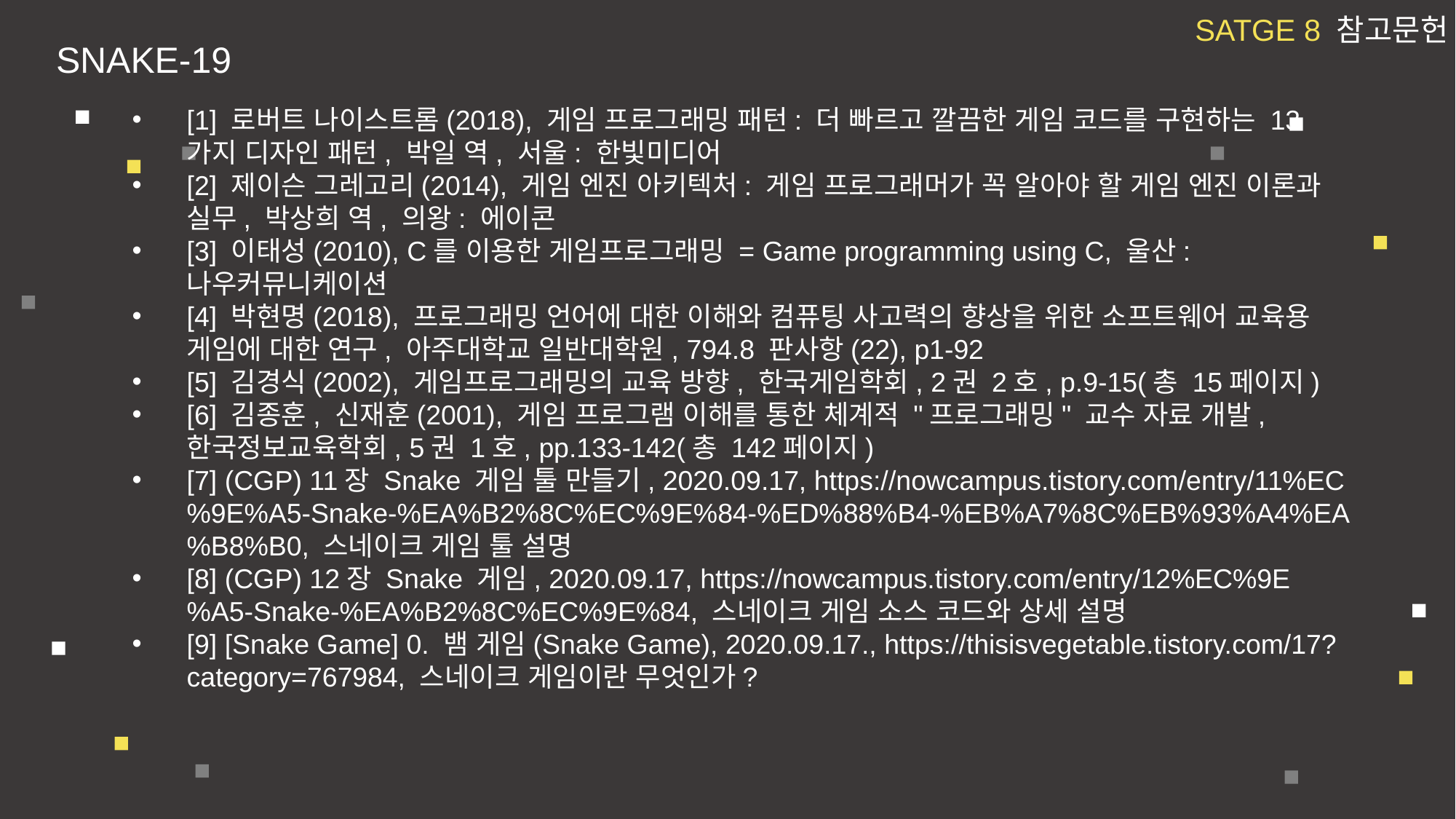

SATGE 8 참고문헌
SNAKE-19
[1] 로버트 나이스트롬(2018), 게임 프로그래밍 패턴: 더 빠르고 깔끔한 게임 코드를 구현하는 13가지 디자인 패턴, 박일 역, 서울: 한빛미디어
[2] 제이슨 그레고리(2014), 게임 엔진 아키텍처: 게임 프로그래머가 꼭 알아야 할 게임 엔진 이론과 실무, 박상희 역, 의왕: 에이콘
[3] 이태성(2010), C를 이용한 게임프로그래밍 = Game programming using C, 울산: 나우커뮤니케이션
[4] 박현명(2018), 프로그래밍 언어에 대한 이해와 컴퓨팅 사고력의 향상을 위한 소프트웨어 교육용 게임에 대한 연구, 아주대학교 일반대학원, 794.8 판사항(22), p1-92
[5] 김경식(2002), 게임프로그래밍의 교육 방향, 한국게임학회, 2권 2호, p.9-15(총 15페이지)
[6] 김종훈, 신재훈(2001), 게임 프로그램 이해를 통한 체계적 "프로그래밍" 교수 자료 개발, 한국정보교육학회, 5권 1호, pp.133-142(총 142페이지)
[7] (CGP) 11장 Snake 게임 툴 만들기, 2020.09.17, https://nowcampus.tistory.com/entry/11%EC%9E%A5-Snake-%EA%B2%8C%EC%9E%84-%ED%88%B4-%EB%A7%8C%EB%93%A4%EA%B8%B0, 스네이크 게임 툴 설명
[8] (CGP) 12장 Snake 게임, 2020.09.17, https://nowcampus.tistory.com/entry/12%EC%9E%A5-Snake-%EA%B2%8C%EC%9E%84, 스네이크 게임 소스 코드와 상세 설명
[9] [Snake Game] 0. 뱀 게임(Snake Game), 2020.09.17., https://thisisvegetable.tistory.com/17?category=767984, 스네이크 게임이란 무엇인가?